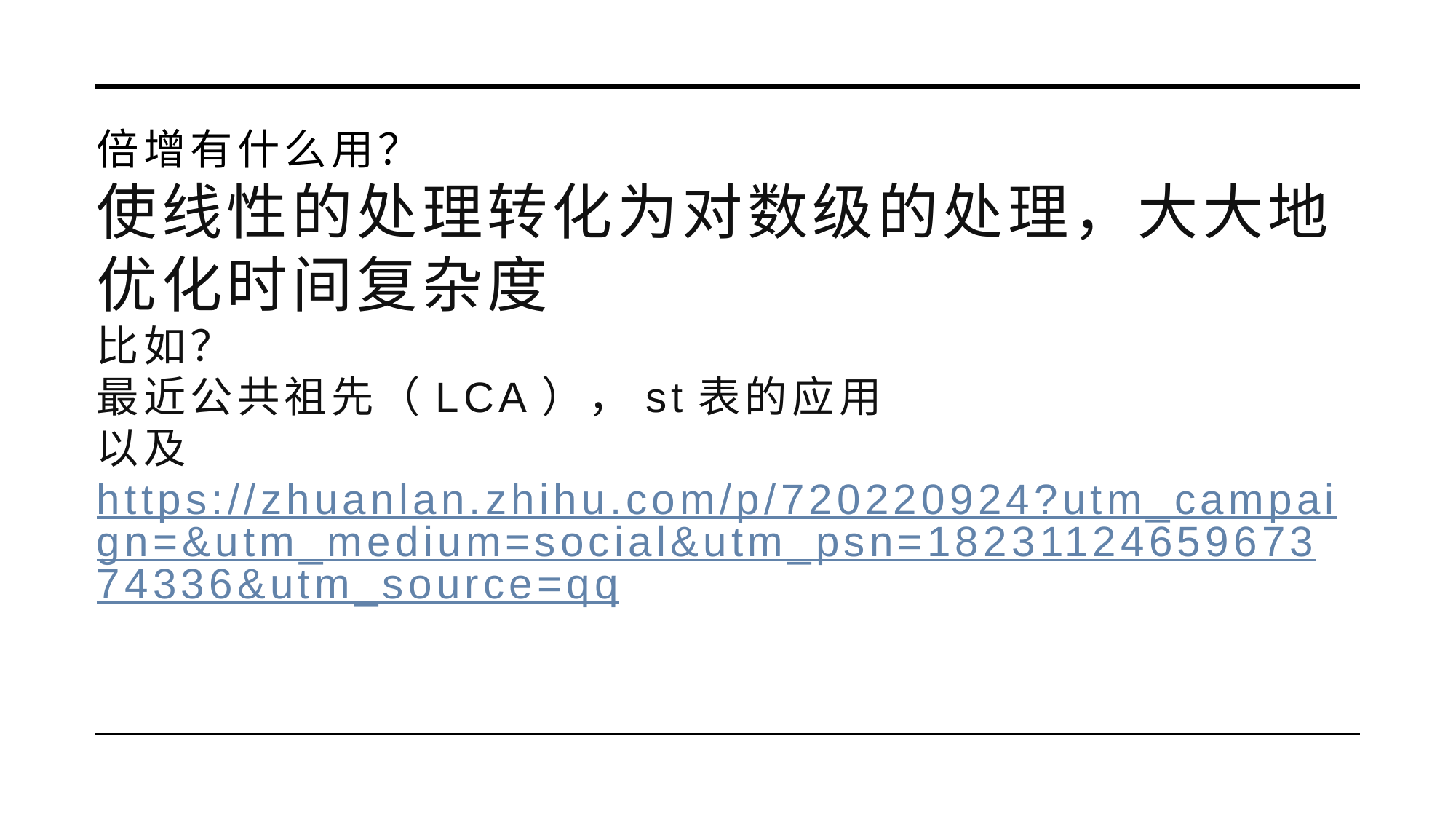

# 倍增有什么用？ 使线性的处理转化为对数级的处理，大大地优化时间复杂度 比如？ 最近公共祖先（LCA），st表的应用 以及 https://zhuanlan.zhihu.com/p/720220924?utm_campaign=&utm_medium=social&utm_psn=1823112465967374336&utm_source=qq